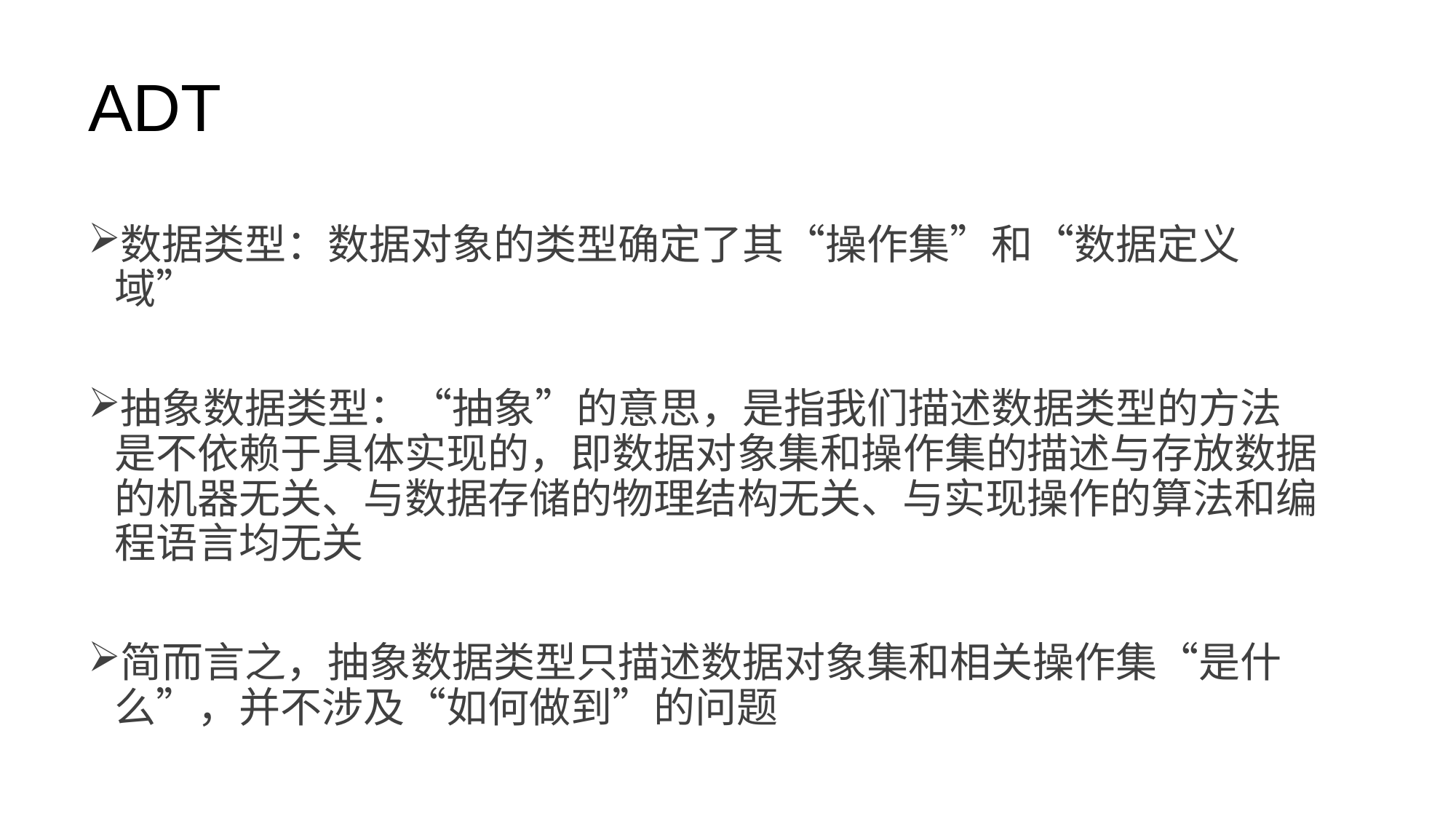

# ADT
数据类型：数据对象的类型确定了其“操作集”和“数据定义域”

抽象数据类型：“抽象”的意思，是指我们描述数据类型的方法是不依赖于具体实现的，即数据对象集和操作集的描述与存放数据的机器无关、与数据存储的物理结构无关、与实现操作的算法和编程语言均无关

简而言之，抽象数据类型只描述数据对象集和相关操作集“是什么”，并不涉及“如何做到”的问题